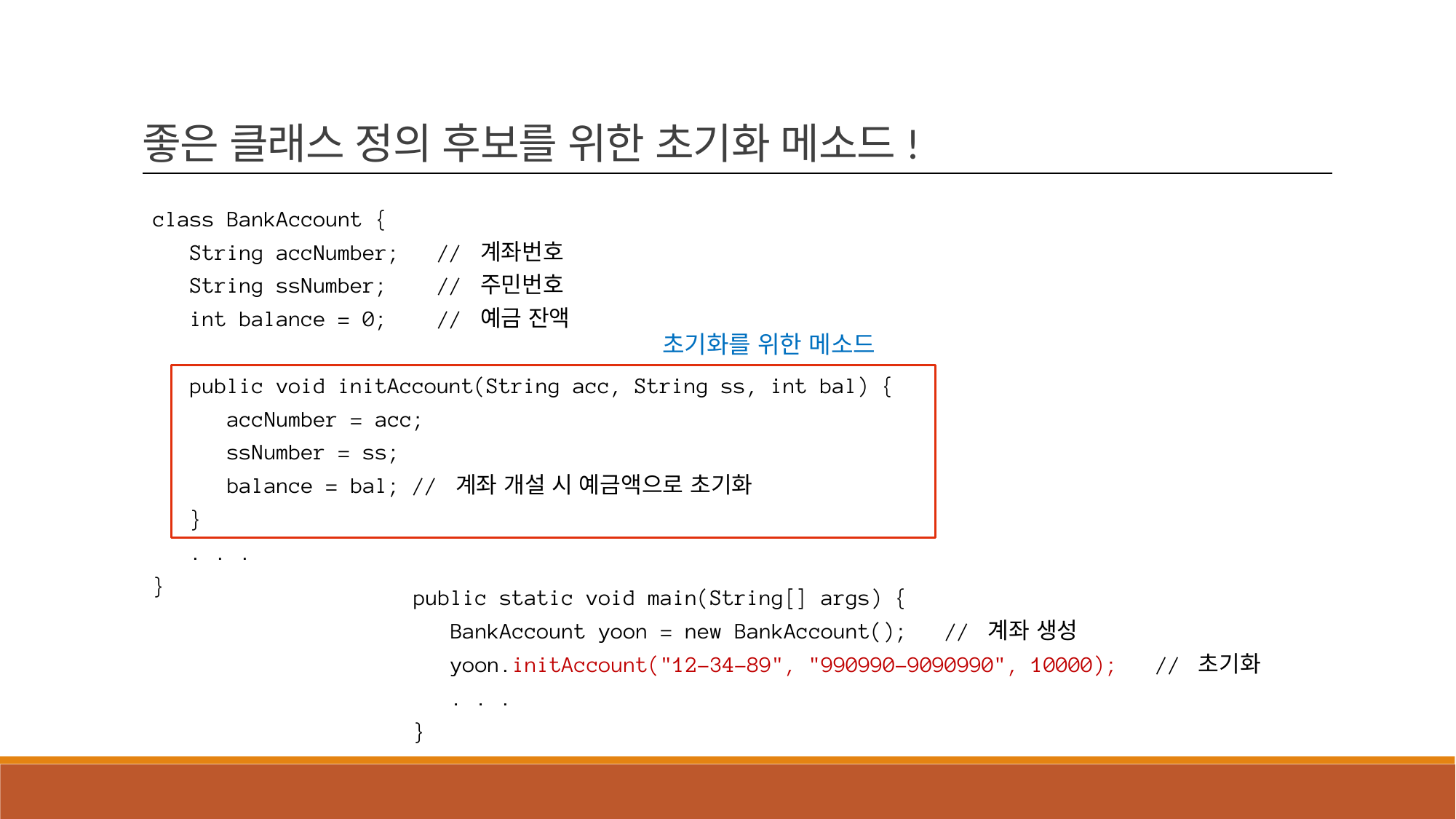

좋은 클래스 정의 후보를 위한 초기화 메소드!
class BankAccount {
   String accNumber;   // 계좌번호
   String ssNumber;    // 주민번호
   int balance = 0;    // 예금 잔액

   public void initAccount(String acc, String ss, int bal) {
      accNumber = acc;
      ssNumber = ss;
      balance = bal; // 계좌 개설 시 예금액으로 초기화
   }
   . . .
}
초기화를 위한 메소드

public static void main(String[] args) {
   BankAccount yoon = new BankAccount();   // 계좌 생성
   yoon.initAccount("12-34-89", "990990-9090990", 10000);   // 초기화
   . . .
}